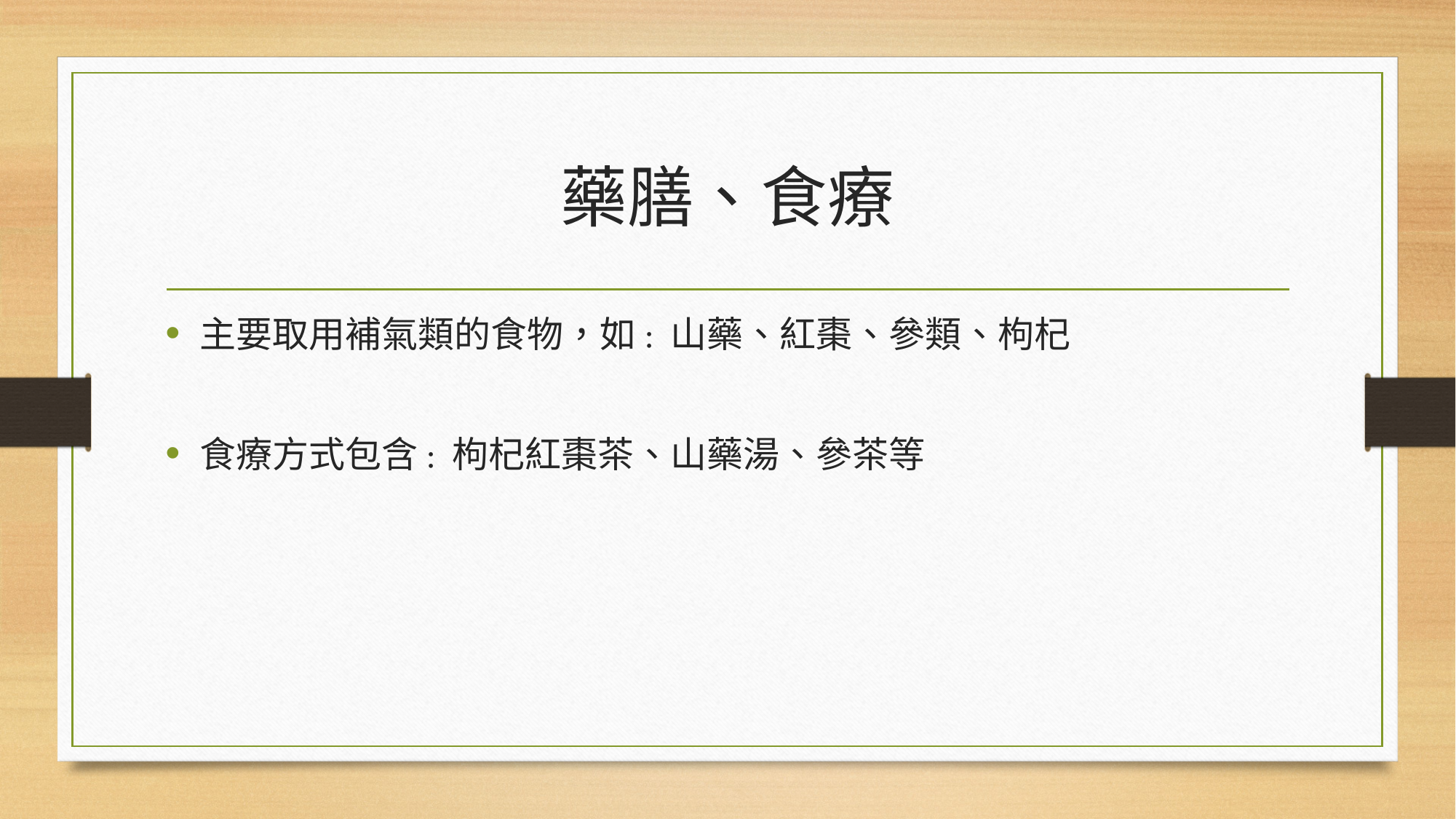

# 藥膳、食療
主要取用補氣類的食物，如: 山藥、紅棗、參類、枸杞

食療方式包含: 枸杞紅棗茶、山藥湯、參茶等